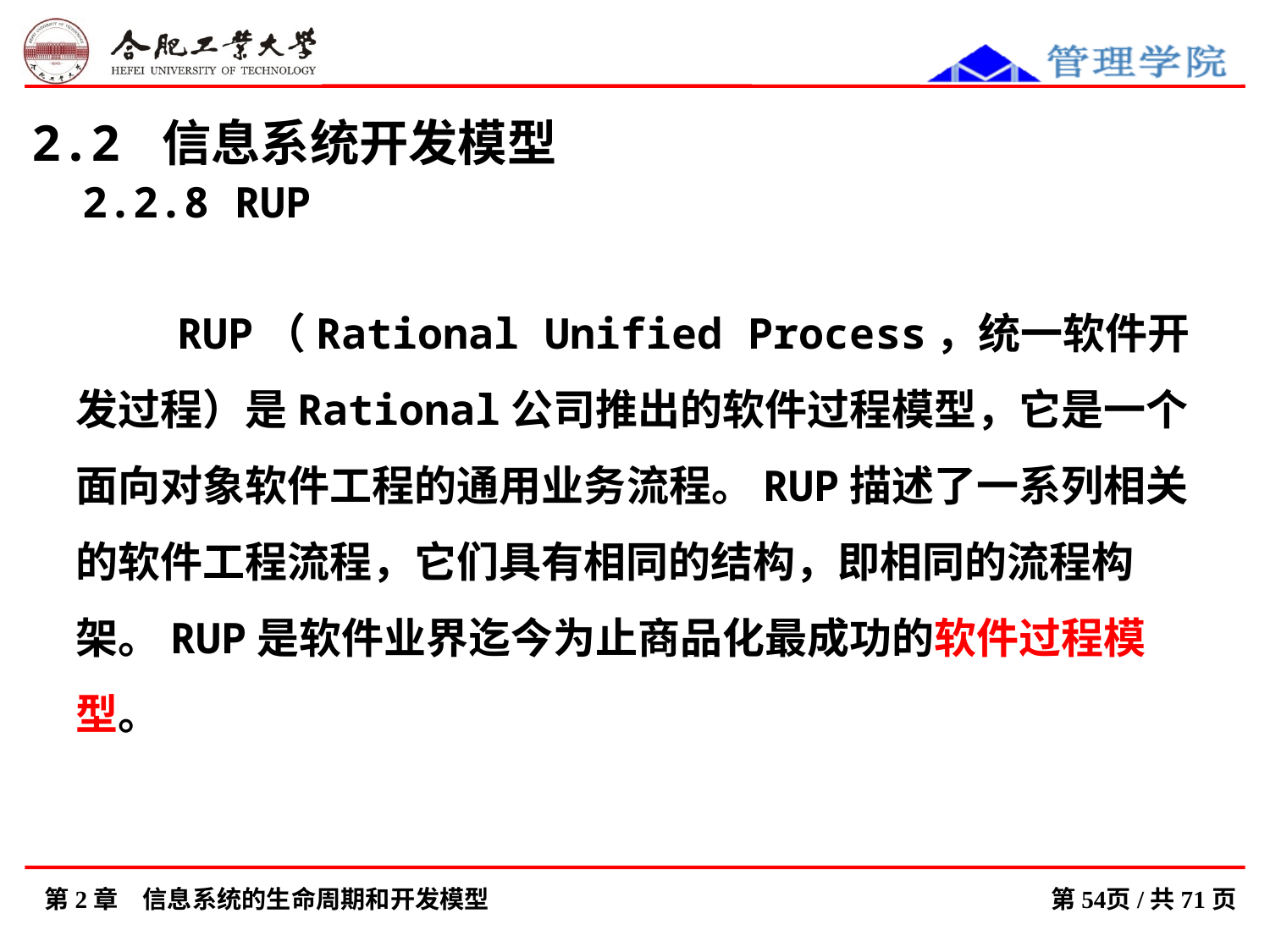

2.2 信息系统开发模型
  2.2.8 RUP
    RUP（Rational Unified Process，统一软件开发过程）是Rational公司推出的软件过程模型，它是一个面向对象软件工程的通用业务流程。RUP描述了一系列相关的软件工程流程，它们具有相同的结构，即相同的流程构架。RUP是软件业界迄今为止商品化最成功的软件过程模型。
第2章　信息系统的生命周期和开发模型